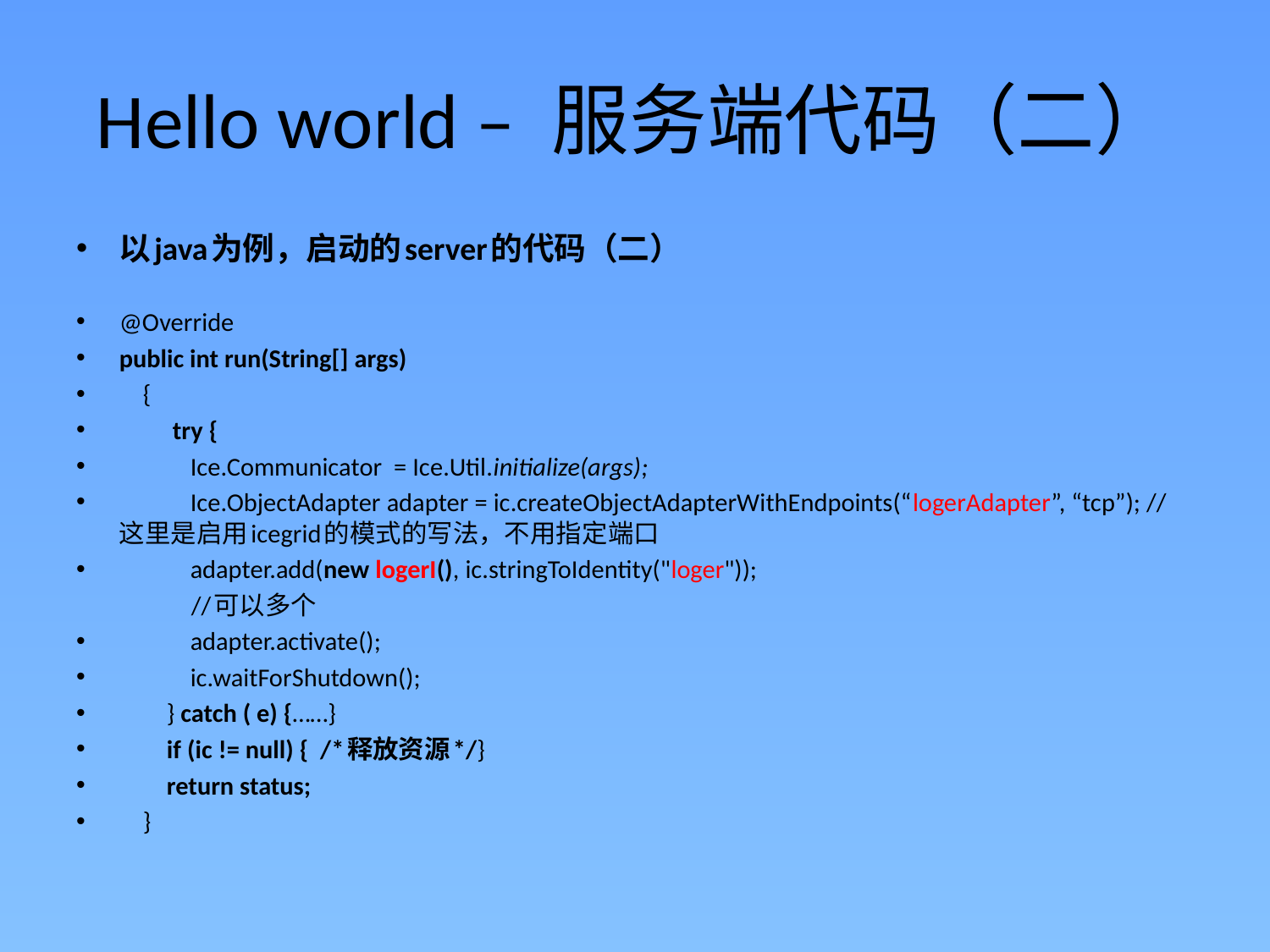

# Hello world – 服务端代码（二）
以java为例，启动的server的代码（二）

@Override
public int run(String[] args)
    {
         try {
            Ice.Communicator  = Ice.Util.initialize(args);
            Ice.ObjectAdapter adapter = ic.createObjectAdapterWithEndpoints(“logerAdapter”, “tcp”); // 这里是启用icegrid的模式的写法，不用指定端口
            adapter.add(new logerI(), ic.stringToIdentity("loger"));
//可以多个
            adapter.activate();
            ic.waitForShutdown();
        } catch ( e) {……}
        if (ic != null) {  /*释放资源*/}
        return status;
    }